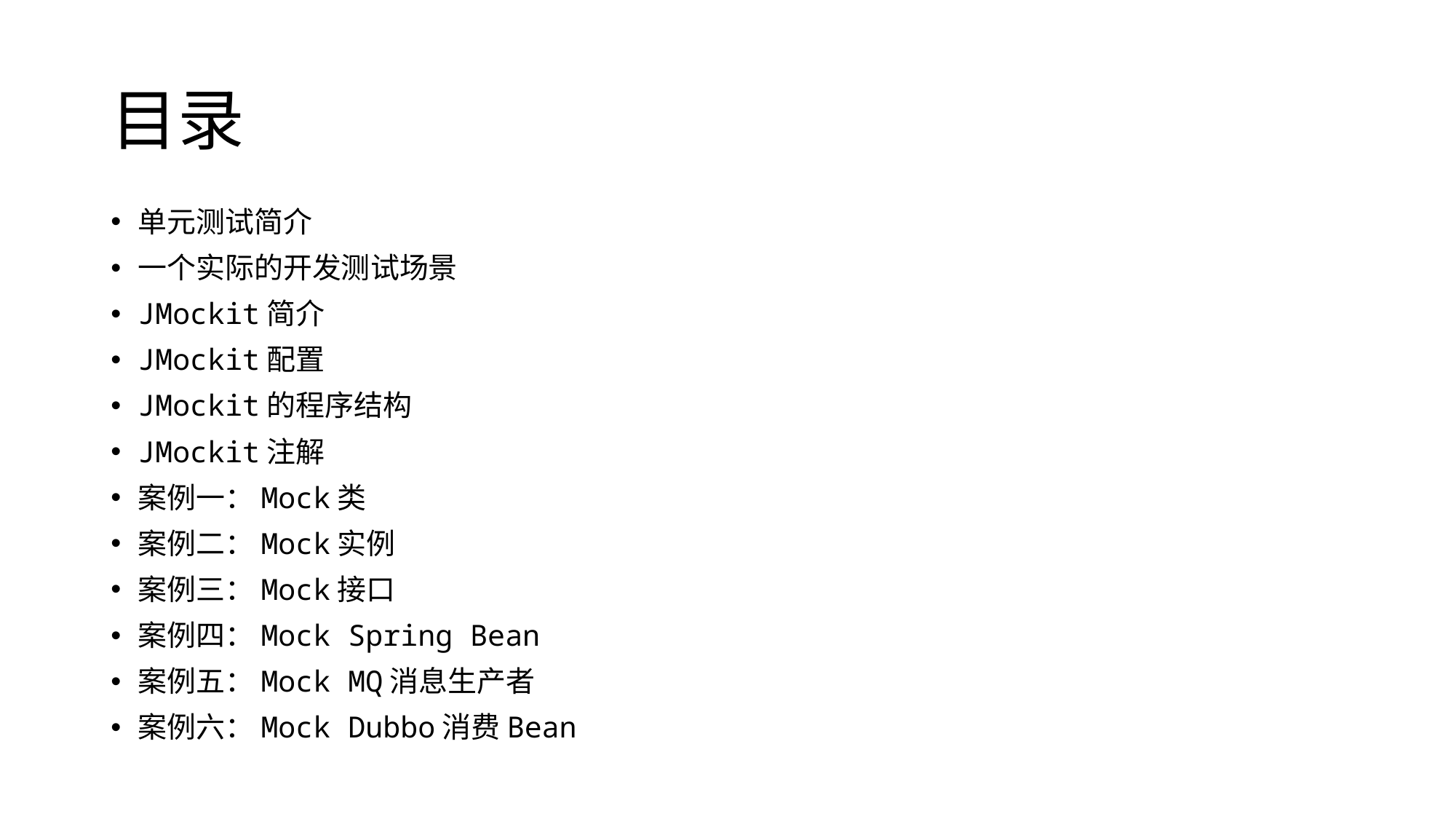

# 目录
单元测试简介
一个实际的开发测试场景
JMockit简介
JMockit配置
JMockit的程序结构
JMockit注解
案例一：Mock类
案例二：Mock实例
案例三：Mock接口
案例四：Mock Spring Bean
案例五：Mock MQ消息生产者
案例六：Mock Dubbo消费Bean